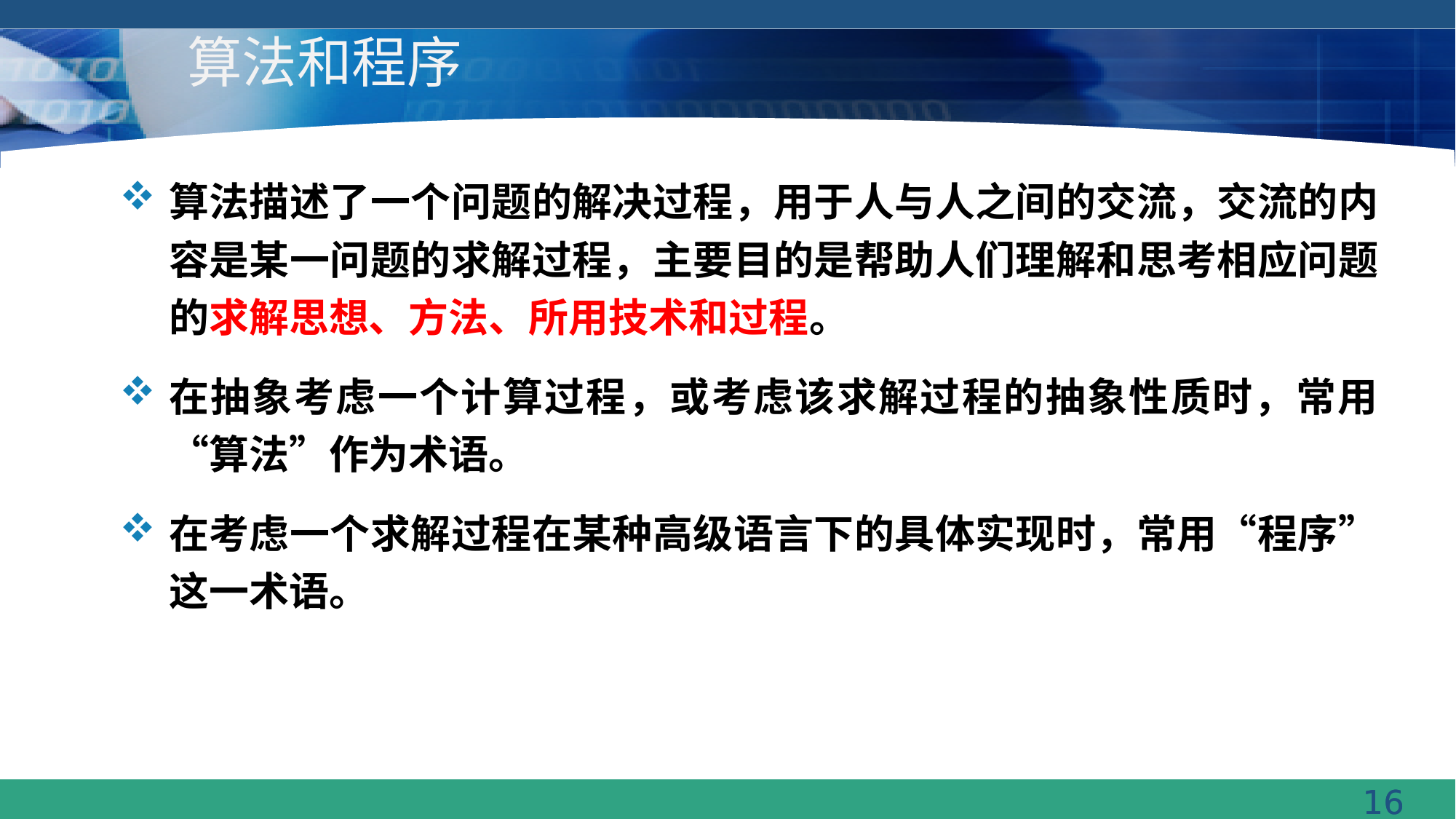

# 算法和程序
算法描述了一个问题的解决过程，用于人与人之间的交流，交流的内容是某一问题的求解过程，主要目的是帮助人们理解和思考相应问题的求解思想、方法、所用技术和过程。
在抽象考虑一个计算过程，或考虑该求解过程的抽象性质时，常用“算法”作为术语。
在考虑一个求解过程在某种高级语言下的具体实现时，常用“程序”这一术语。